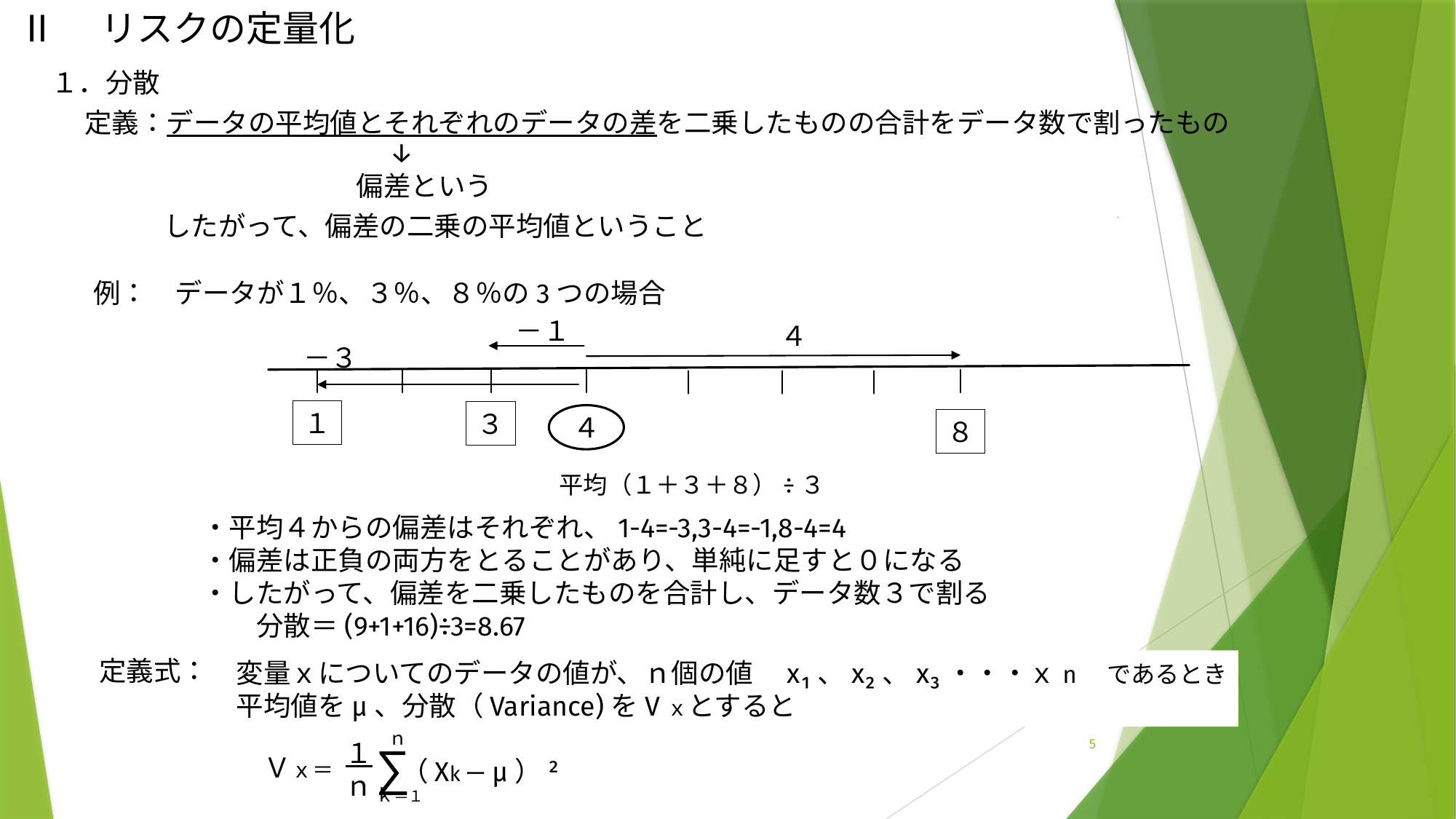

Ⅱ　リスクの定量化
１．分散
定義：データの平均値とそれぞれのデータの差を二乗したものの合計をデータ数で割ったもの
↓
偏差という
したがって、偏差の二乗の平均値ということ
例：　データが１％、３％、８％の3つの場合

－１
４
－３
１
３

４
８
平均（１＋３＋８）÷３
・平均４からの偏差はそれぞれ、1-4=-3,3-4=-1,8-4=4
・偏差は正負の両方をとることがあり、単純に足すと０になる
・したがって、偏差を二乗したものを合計し、データ数３で割る
　　分散＝(9+1+16)÷3=8.67
定義式：
変量ｘについてのデータの値が、ｎ個の値　x₁、x₂、x₃・・・ｘn　であるとき
平均値をμ、分散（Variance)をVｘとすると
5
ｎ
１
ｎ
∑
Ｖｘ＝
（Xkーμ）²
ｋ＝１